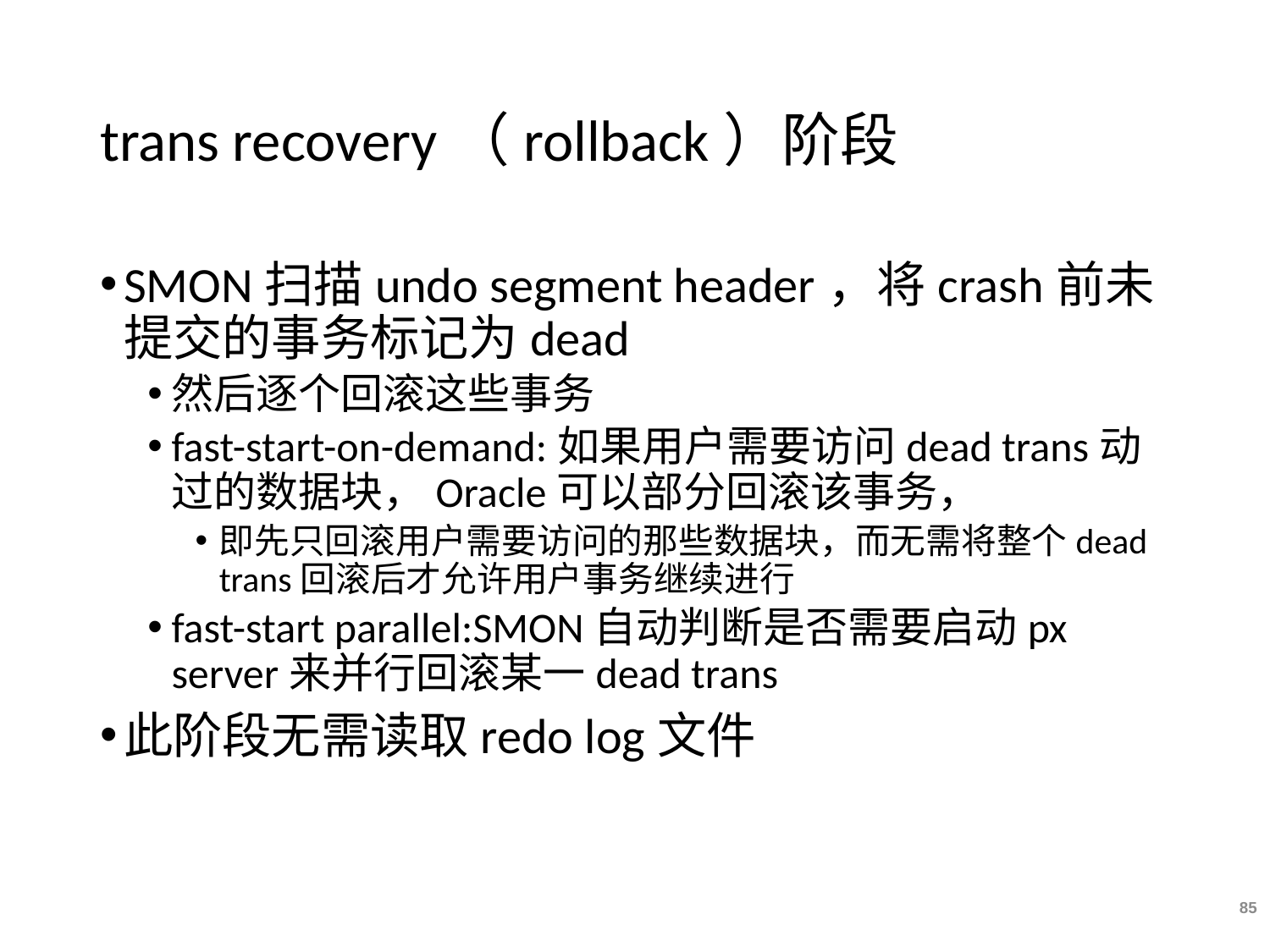

# trans recovery（rollback）阶段
SMON扫描undo segment header，将crash前未提交的事务标记为dead
然后逐个回滚这些事务
fast-start-on-demand:如果用户需要访问dead trans动过的数据块，Oracle可以部分回滚该事务，
即先只回滚用户需要访问的那些数据块，而无需将整个dead trans回滚后才允许用户事务继续进行
fast-start parallel:SMON自动判断是否需要启动px server来并行回滚某一dead trans
此阶段无需读取redo log文件

85